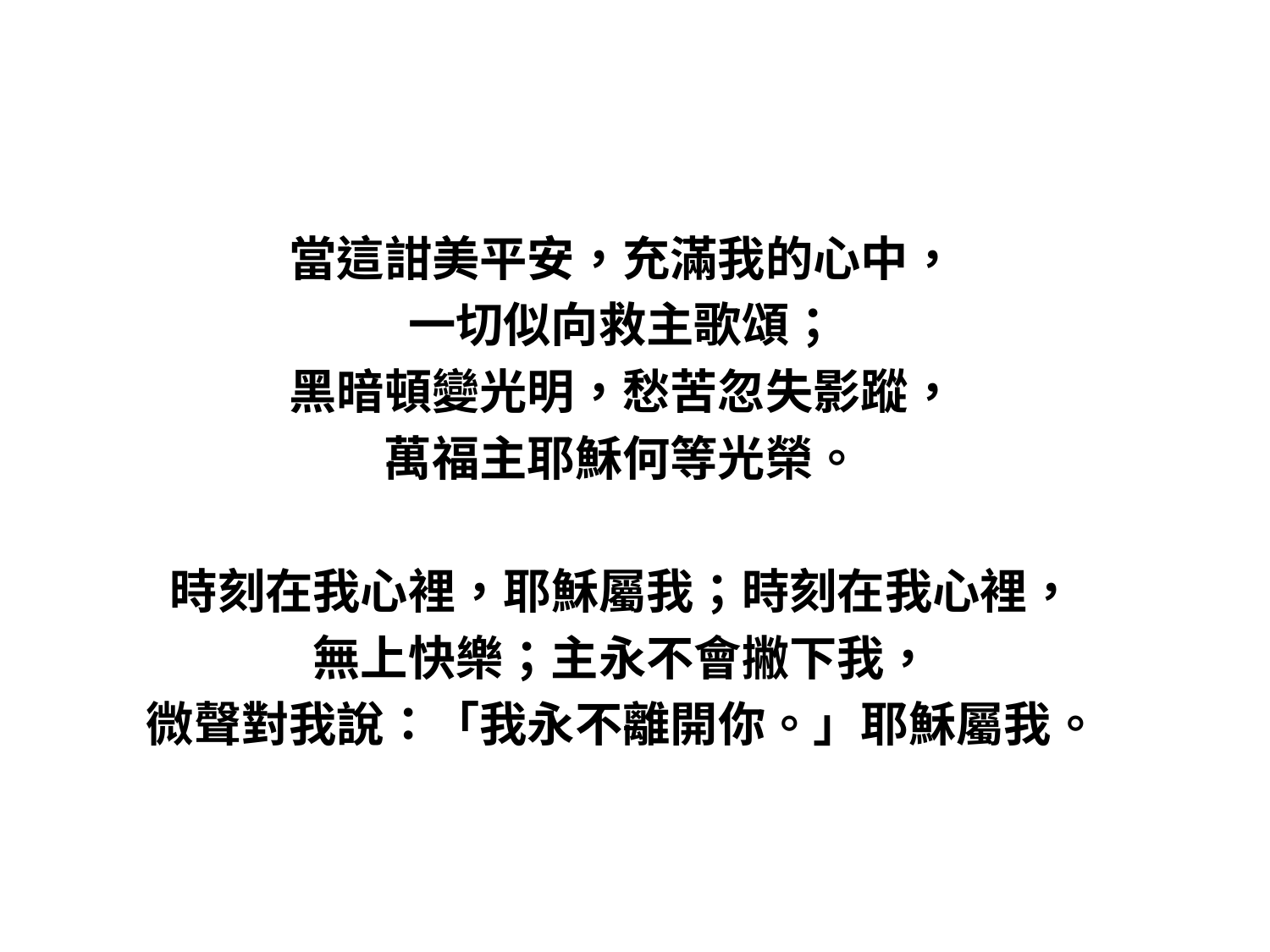

#
當這詌美平安，充滿我的心中，
一切似向救主歌頌；
黑暗頓變光明，愁苦忽失影蹤，
萬福主耶穌何等光榮。

時刻在我心裡，耶穌屬我；時刻在我心裡，
無上快樂；主永不會撇下我，
微聲對我說：「我永不離開你。」耶穌屬我。